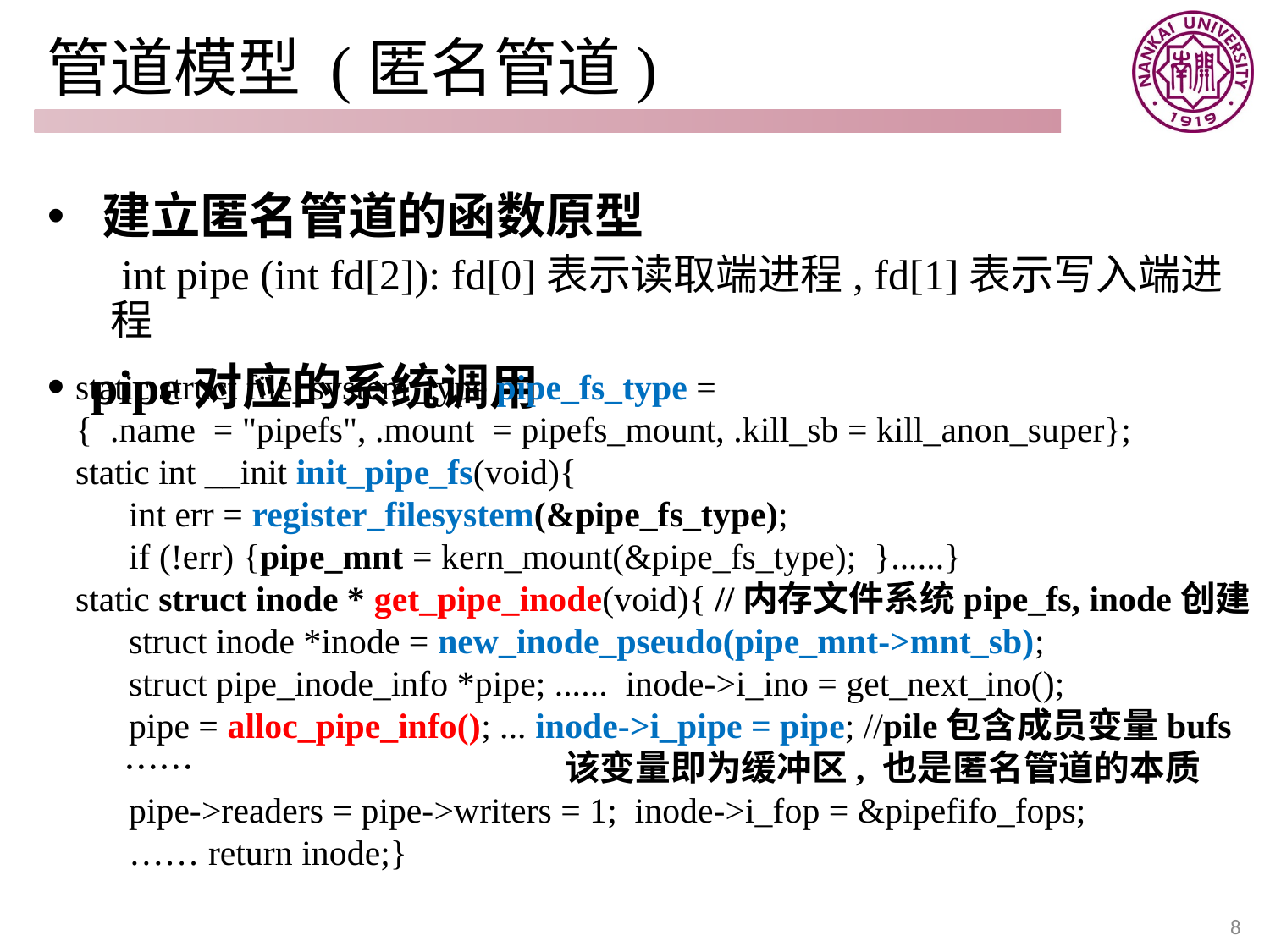

# 管道模型 (匿名管道)
 建立匿名管道的函数原型
 int pipe (int fd[2]): fd[0]表示读取端进程, fd[1]表示写入端进程
 pipe对应的系统调用

static struct file_system_type pipe_fs_type =
{  .name  = "pipefs", .mount  = pipefs_mount, .kill_sb = kill_anon_super};
static int __init init_pipe_fs(void){
      int err = register_filesystem(&pipe_fs_type);
      if (!err) {pipe_mnt = kern_mount(&pipe_fs_type);  }......}
static struct inode * get_pipe_inode(void){ //内存文件系统pipe_fs, inode创建
      struct inode *inode = new_inode_pseudo(pipe_mnt->mnt_sb);
      struct pipe_inode_info *pipe; ......  inode->i_ino = get_next_ino();
      pipe = alloc_pipe_info(); ... inode->i_pipe = pipe; //pile包含成员变量bufs
      ……                                             该变量即为缓冲区, 也是匿名管道的本质
      pipe->readers = pipe->writers = 1;  inode->i_fop = &pipefifo_fops;
      …… return inode;}
8